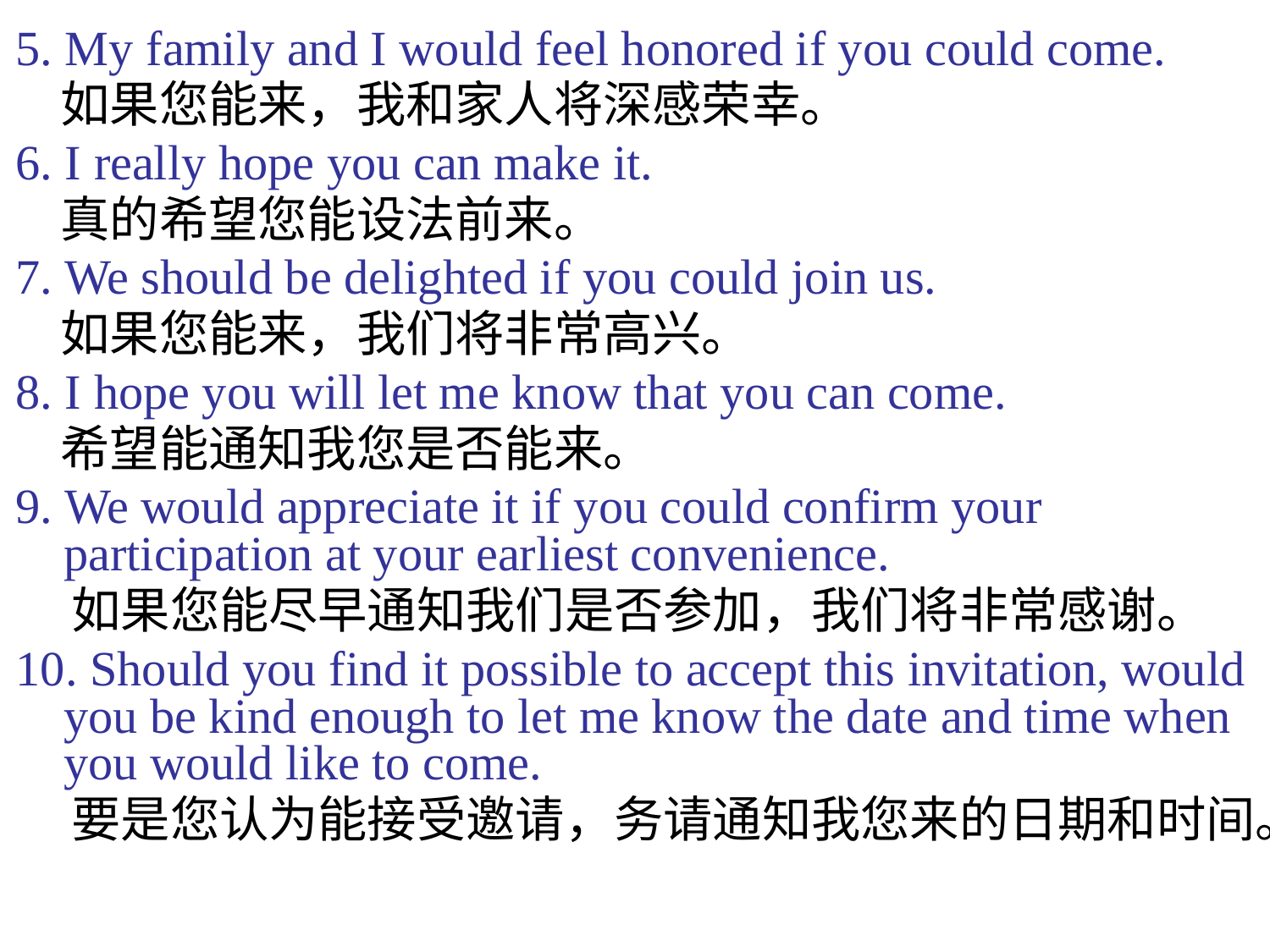

5. My family and I would feel honored if you could come.
   如果您能来，我和家人将深感荣幸。
6. I really hope you can make it.
   真的希望您能设法前来。
7. We should be delighted if you could join us.
   如果您能来，我们将非常高兴。
8. I hope you will let me know that you can come.
   希望能通知我您是否能来。
9. We would appreciate it if you could confirm your participation at your earliest convenience.
    如果您能尽早通知我们是否参加，我们将非常感谢。
10. Should you find it possible to accept this invitation, would you be kind enough to let me know the date and time when you would like to come.
    要是您认为能接受邀请，务请通知我您来的日期和时间。